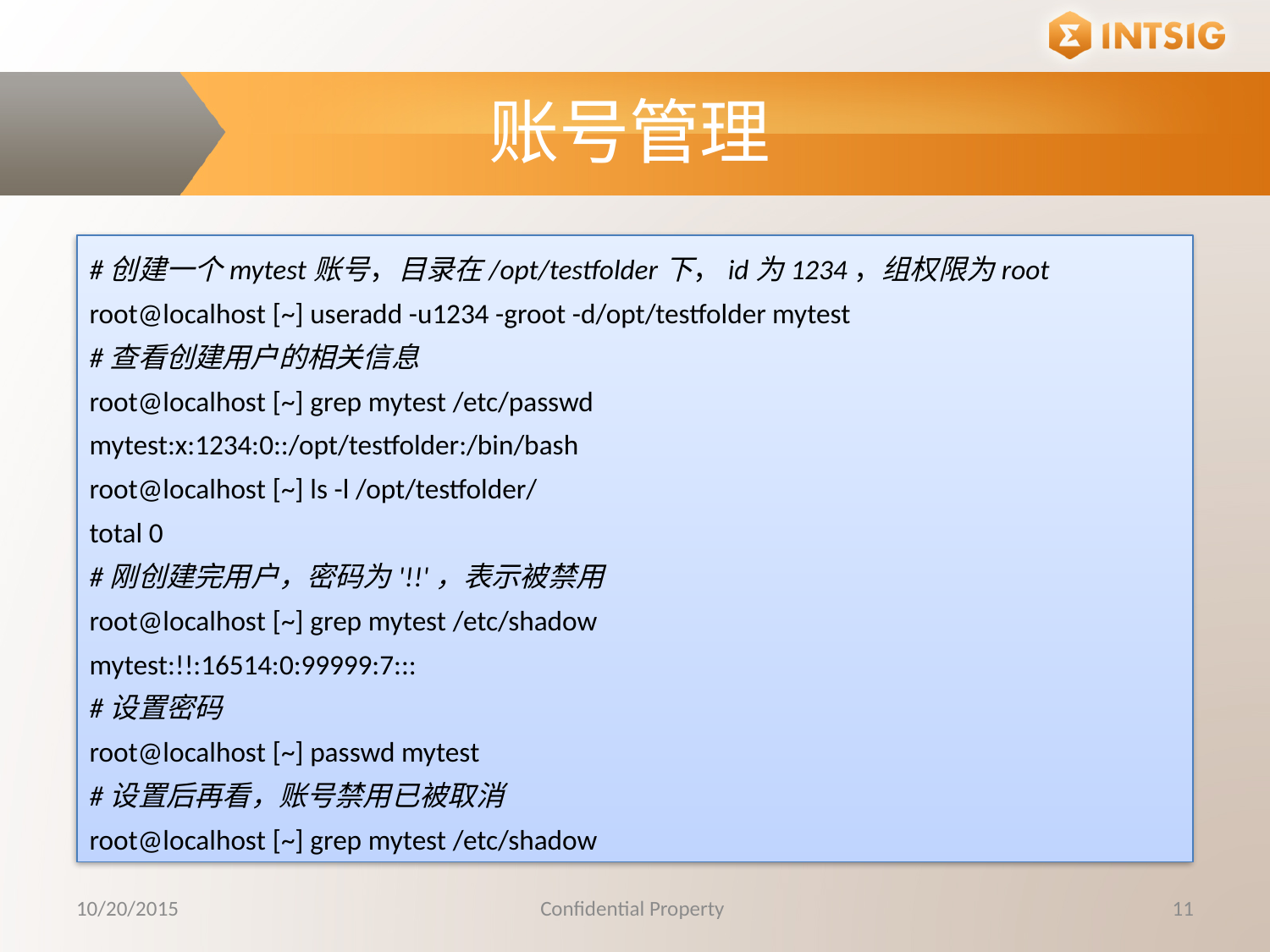

账号管理
#创建一个mytest账号，目录在/opt/testfolder下，id为1234，组权限为root
root@localhost [~] useradd -u1234 -groot -d/opt/testfolder mytest
#查看创建用户的相关信息
root@localhost [~] grep mytest /etc/passwd
mytest:x:1234:0::/opt/testfolder:/bin/bash
root@localhost [~] ls -l /opt/testfolder/
total 0
#刚创建完用户，密码为'!!'，表示被禁用
root@localhost [~] grep mytest /etc/shadow
mytest:!!:16514:0:99999:7:::
#设置密码
root@localhost [~] passwd mytest
#设置后再看，账号禁用已被取消
root@localhost [~] grep mytest /etc/shadow
10/20/2015
Confidential Property
11